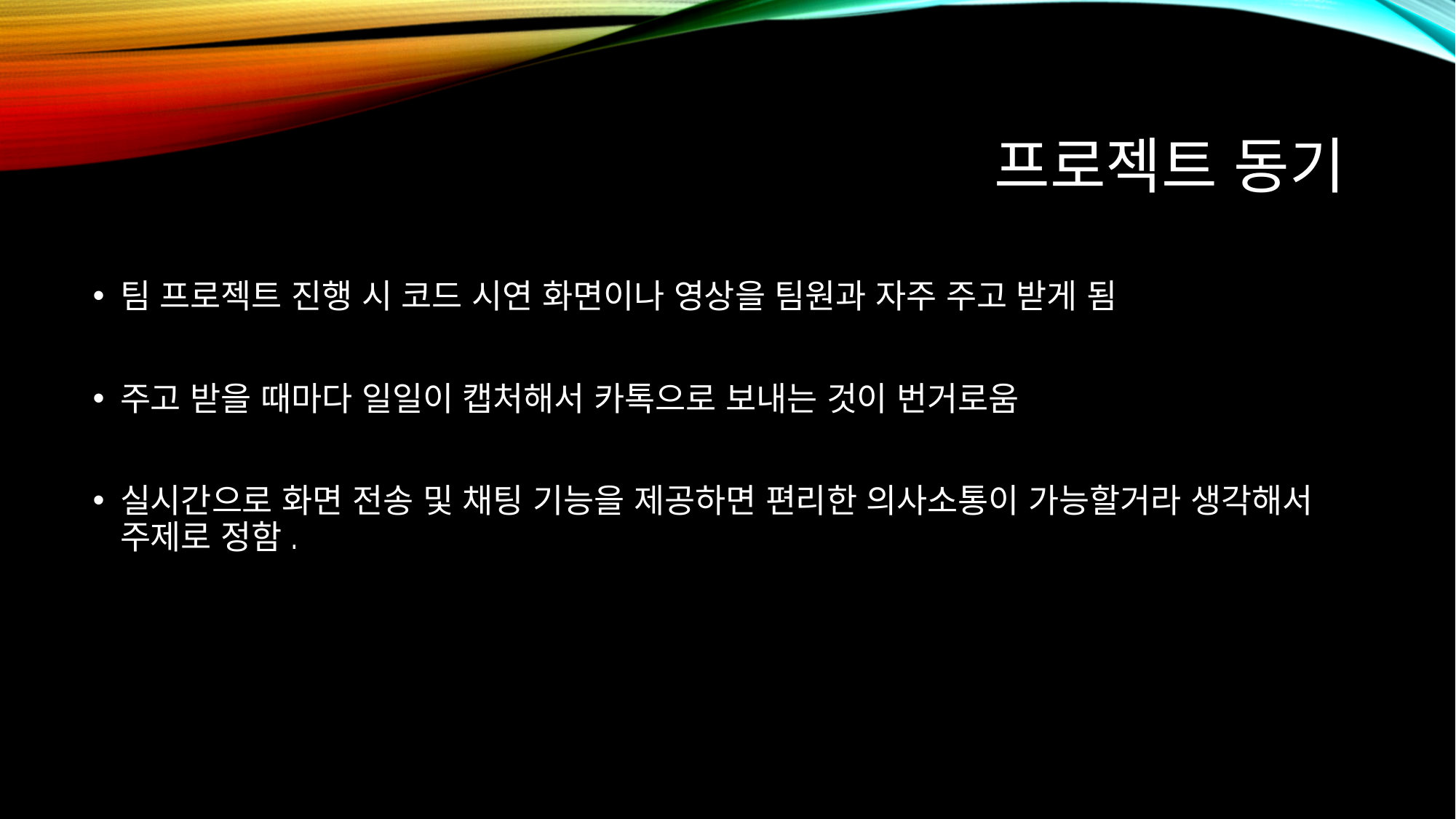

# 프로젝트 동기
팀 프로젝트 진행 시 코드 시연 화면이나 영상을 팀원과 자주 주고 받게 됨

주고 받을 때마다 일일이 캡처해서 카톡으로 보내는 것이 번거로움

실시간으로 화면 전송 및 채팅 기능을 제공하면 편리한 의사소통이 가능할거라 생각해서 주제로 정함.